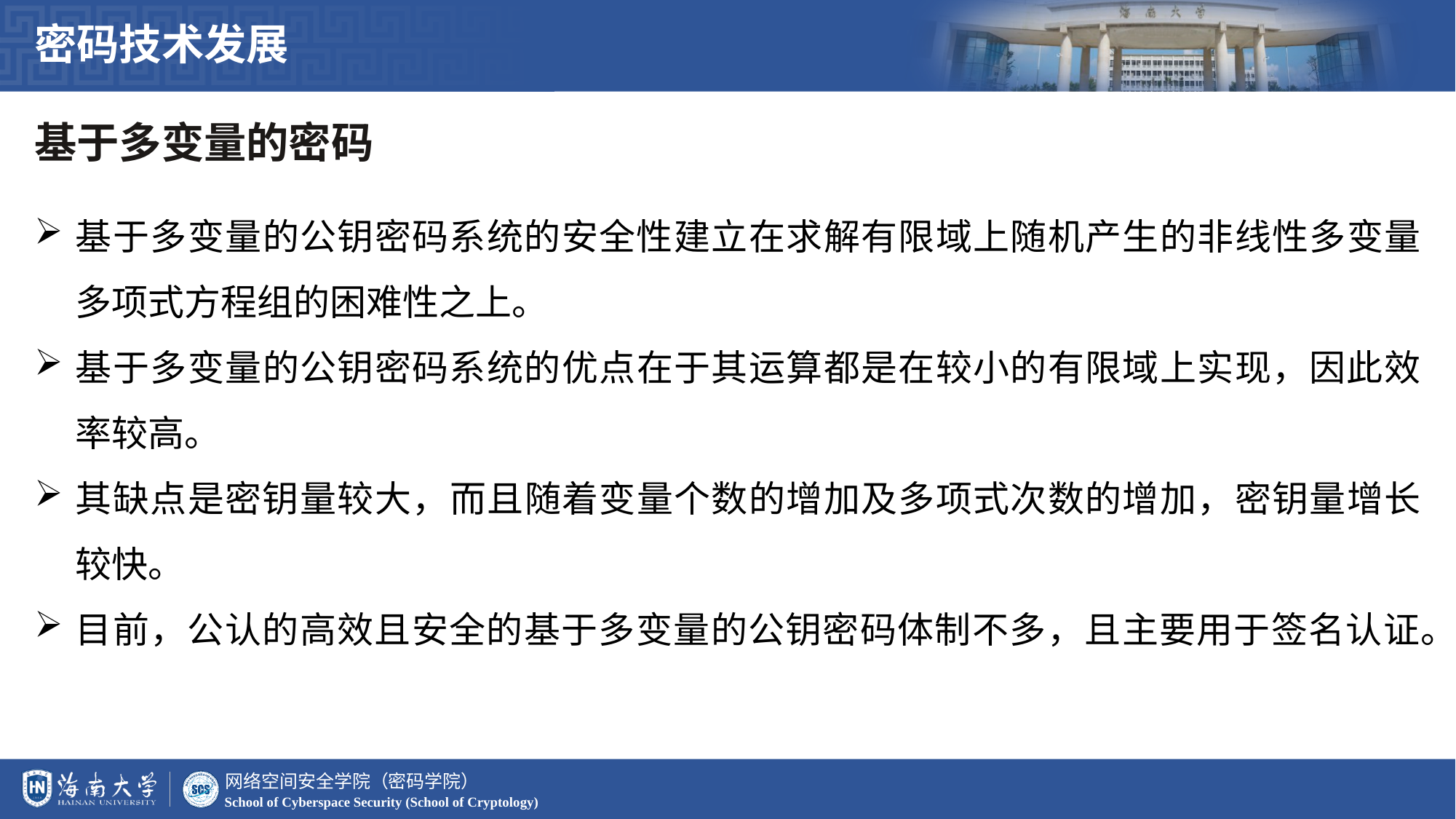

密码技术发展
基于多变量的密码
基于多变量的公钥密码系统的安全性建立在求解有限域上随机产生的非线性多变量多项式方程组的困难性之上。
基于多变量的公钥密码系统的优点在于其运算都是在较小的有限域上实现，因此效率较高。
其缺点是密钥量较大，而且随着变量个数的增加及多项式次数的增加，密钥量增长较快。
目前，公认的高效且安全的基于多变量的公钥密码体制不多，且主要用于签名认证。
54